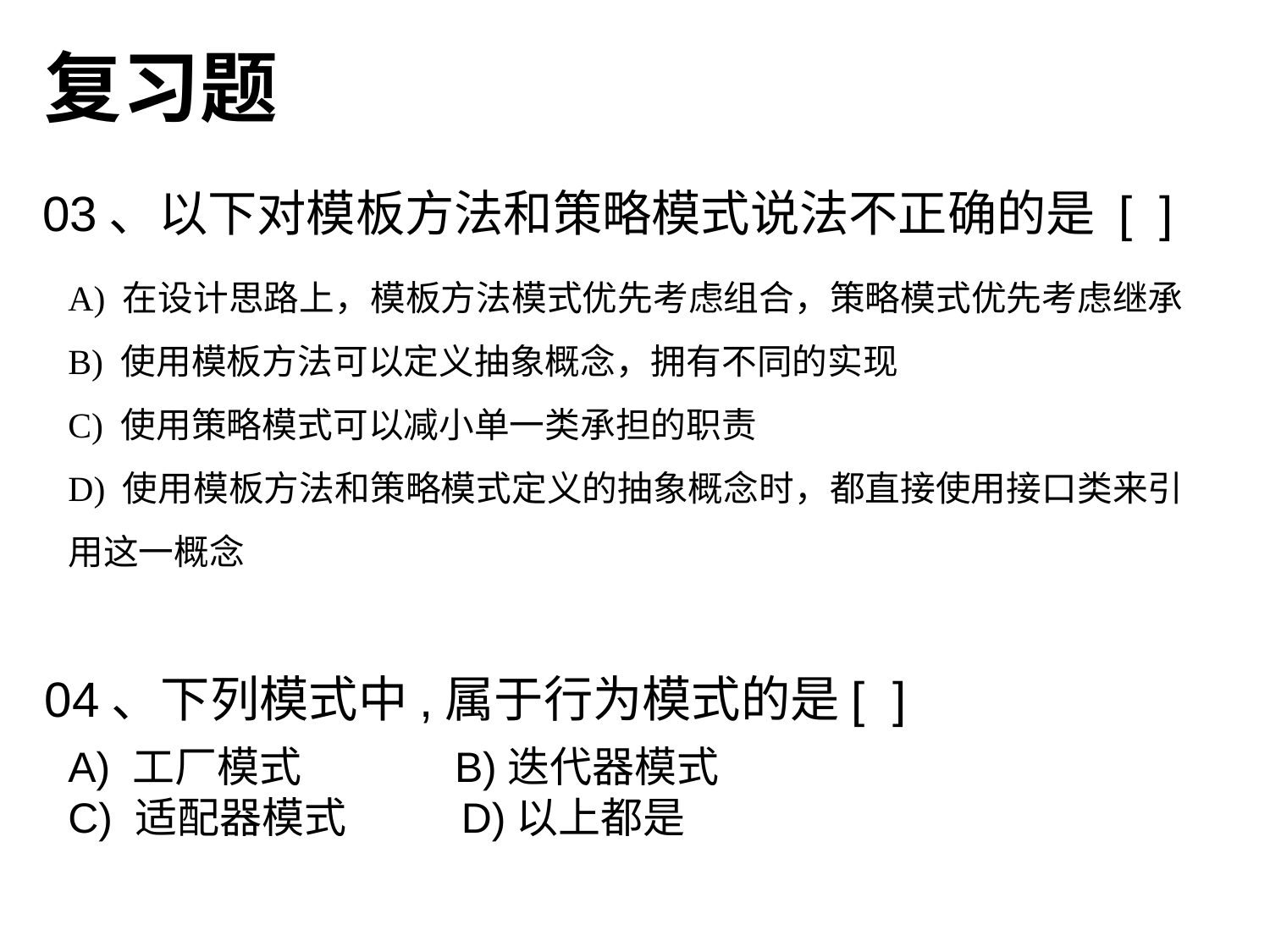

复习题
03、以下对模板方法和策略模式说法不正确的是 [  ]
A) 在设计思路上，模板方法模式优先考虑组合，策略模式优先考虑继承
B) 使用模板方法可以定义抽象概念，拥有不同的实现
C) 使用策略模式可以减小单一类承担的职责
D) 使用模板方法和策略模式定义的抽象概念时，都直接使用接口类来引用这一概念
04、下列模式中,属于行为模式的是[  ]
A) 工厂模式               B)迭代器模式
C) 适配器模式           D)以上都是